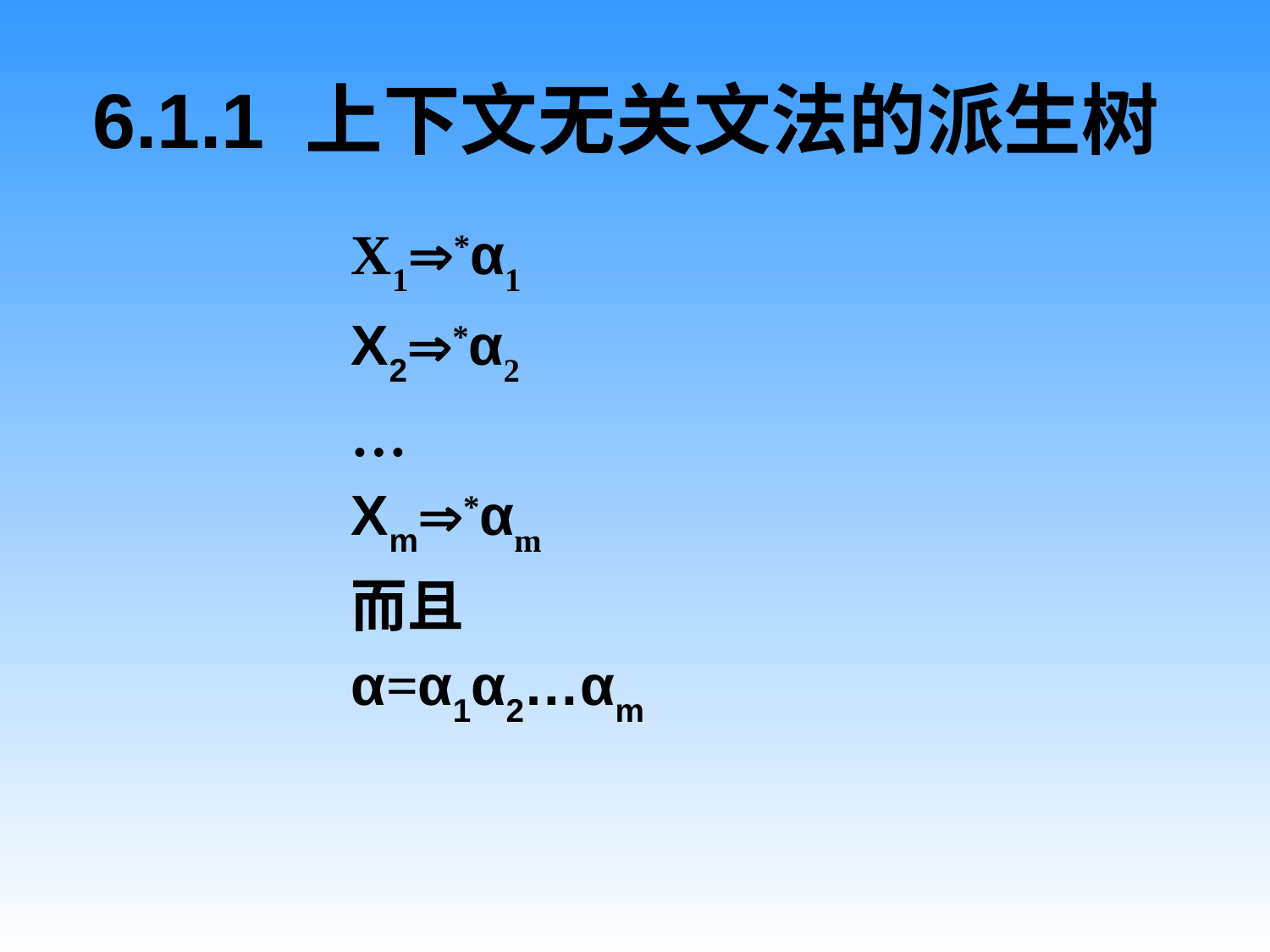

# 6.1.1 上下文无关文法的派生树
X1⇒*α1
X2⇒*α2
…
Xm⇒*αm
而且
α=α1α2…αm

15